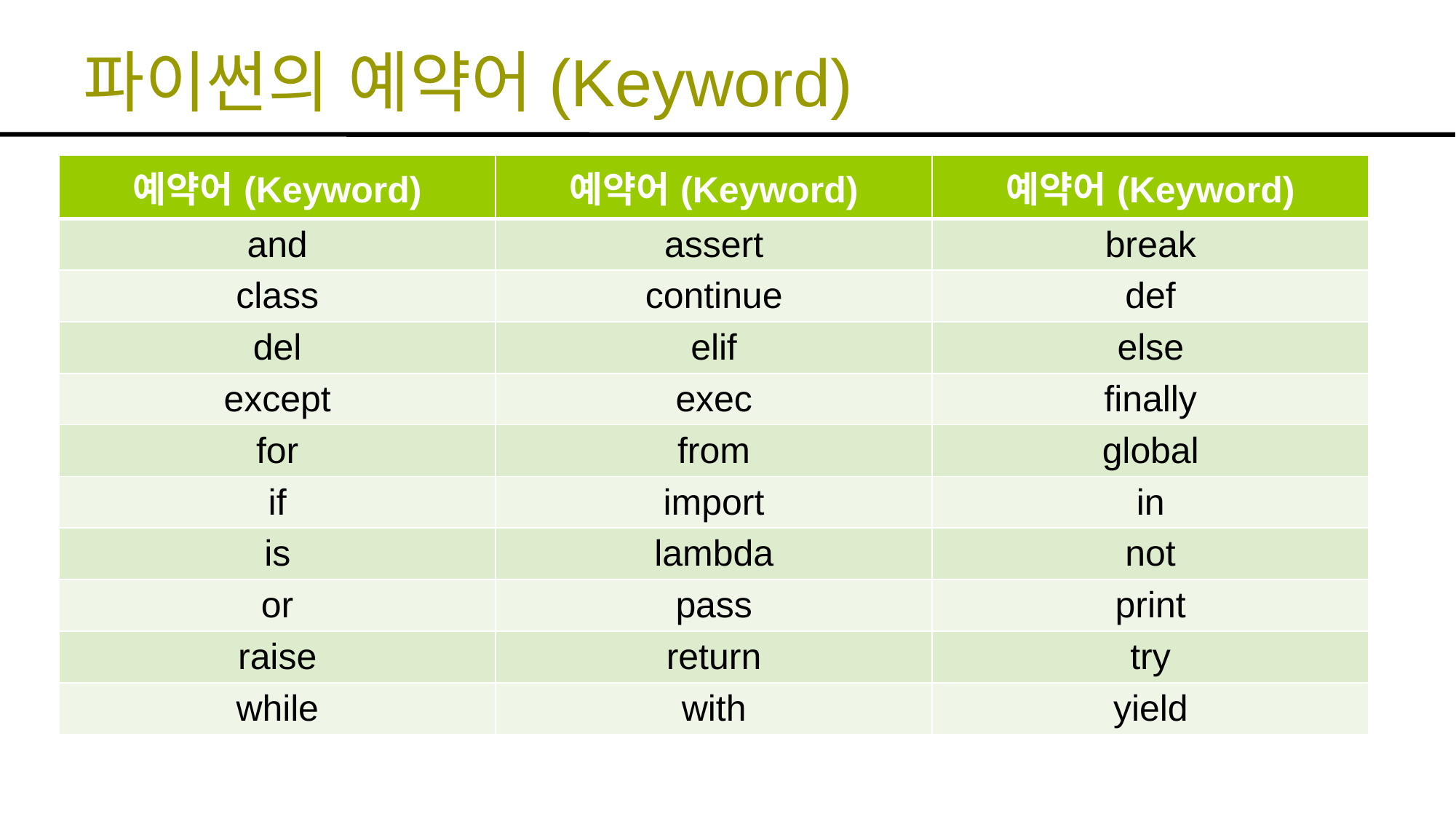

# 파이썬의 예약어(Keyword)
| 예약어(Keyword) | 예약어(Keyword) | 예약어(Keyword) |
| --- | --- | --- |
| and | assert | break |
| class | continue | def |
| del | elif | else |
| except | exec | finally |
| for | from | global |
| if | import | in |
| is | lambda | not |
| or | pass | print |
| raise | return | try |
| while | with | yield |